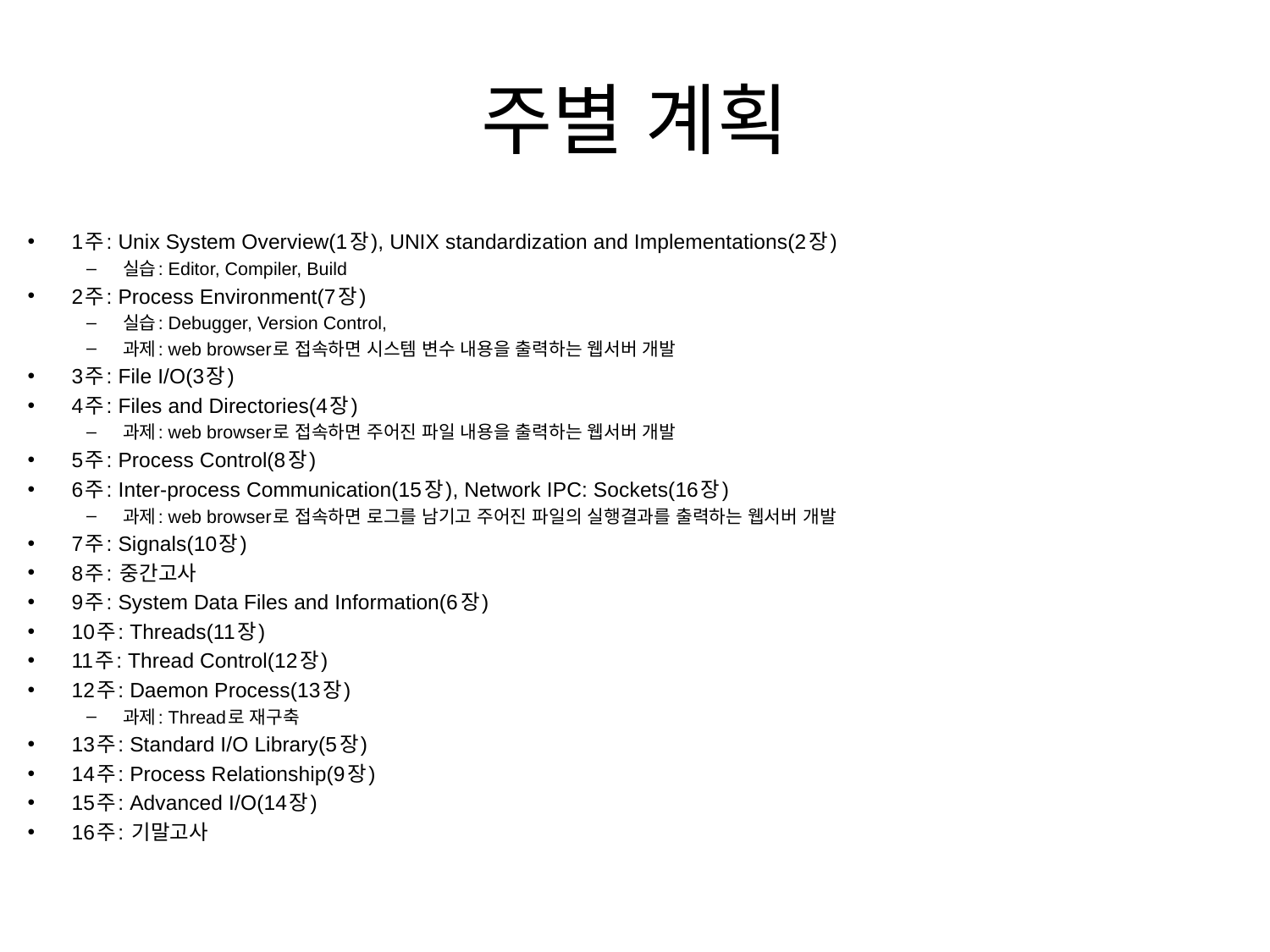

# 주별 계획
1주: Unix System Overview(1장), UNIX standardization and Implementations(2장)
실습: Editor, Compiler, Build
2주: Process Environment(7장)
실습: Debugger, Version Control,
과제: web browser로 접속하면 시스템 변수 내용을 출력하는 웹서버 개발
3주: File I/O(3장)
4주: Files and Directories(4장)
과제: web browser로 접속하면 주어진 파일 내용을 출력하는 웹서버 개발
5주: Process Control(8장)
6주: Inter-process Communication(15장), Network IPC: Sockets(16장)
과제: web browser로 접속하면 로그를 남기고 주어진 파일의 실행결과를 출력하는 웹서버 개발
7주: Signals(10장)
8주: 중간고사
9주: System Data Files and Information(6장)
10주: Threads(11장)
11주: Thread Control(12장)
12주: Daemon Process(13장)
과제: Thread로 재구축
13주: Standard I/O Library(5장)
14주: Process Relationship(9장)
15주: Advanced I/O(14장)
16주: 기말고사